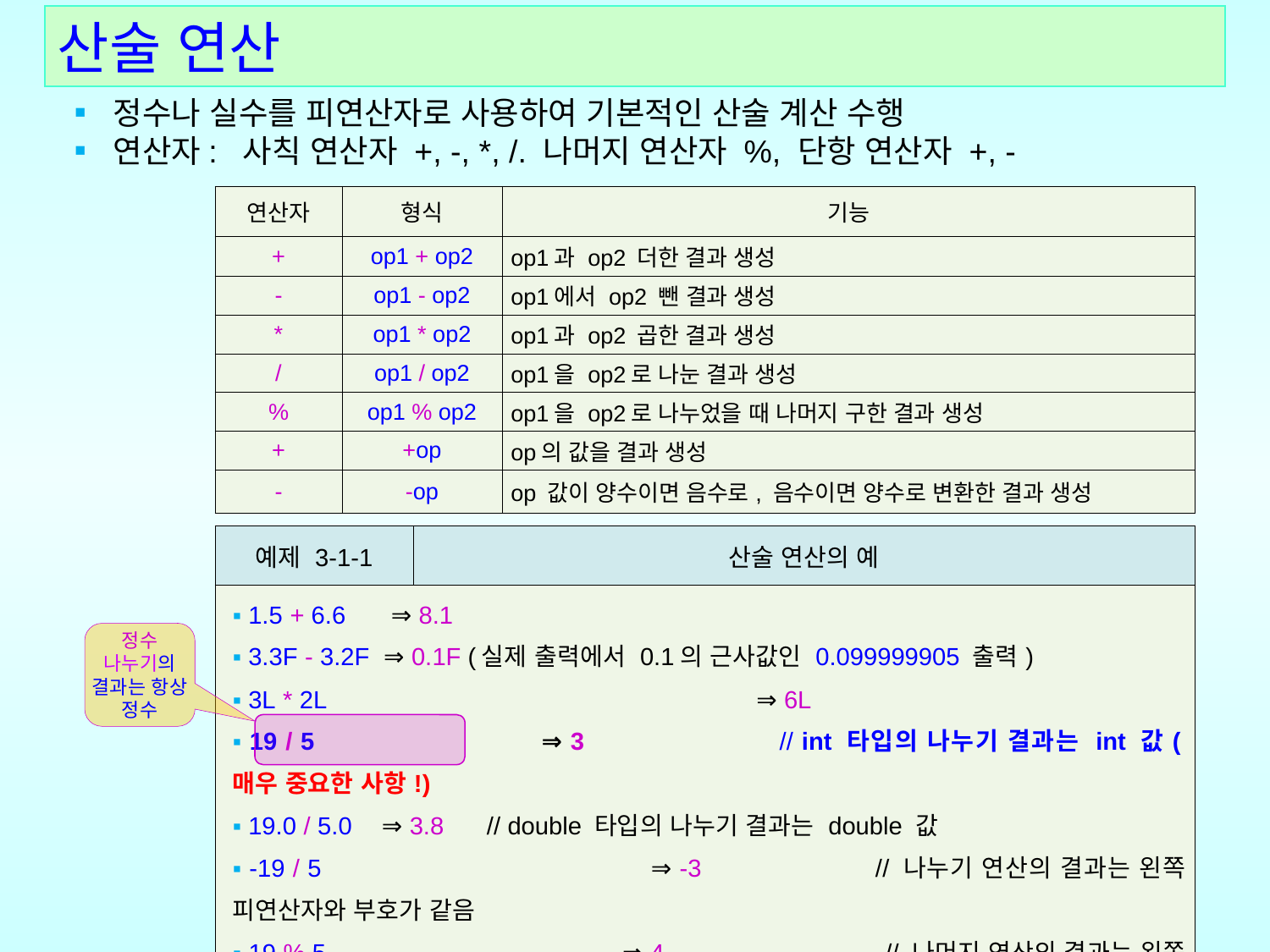

산술 연산
 ▪ 정수나 실수를 피연산자로 사용하여 기본적인 산술 계산 수행
 ▪ 연산자:  사칙 연산자 +, -, *, /. 나머지 연산자 %, 단항 연산자 +, -
| 연산자 | 형식 | 기능 |
| --- | --- | --- |
| + | op1 + op2 | op1과 op2 더한 결과 생성 |
| - | op1 - op2 | op1에서 op2 뺀 결과 생성 |
| \* | op1 \* op2 | op1과 op2 곱한 결과 생성 |
| / | op1 / op2 | op1을 op2로 나눈 결과 생성 |
| % | op1 % op2 | op1을 op2로 나누었을 때 나머지 구한 결과 생성 |
| + | +op | op의 값을 결과 생성 |
| - | -op | op 값이 양수이면 음수로, 음수이면 양수로 변환한 결과 생성 |
| 예제 3-1-1 | 산술 연산의 예 |
| --- | --- |
| ▪ 1.5 + 6.6 ⇒ 8.1 ▪ 3.3F - 3.2F ⇒ 0.1F (실제 출력에서 0.1의 근사값인 0.099999905 출력) ▪ 3L \* 2L ⇒ 6L ▪ 19 / 5 ⇒ 3 // int 타입의 나누기 결과는 int 값(매우 중요한 사항!) ▪ 19.0 / 5.0 ⇒ 3.8 // double 타입의 나누기 결과는 double 값 ▪ -19 / 5 ⇒ -3 // 나누기 연산의 결과는 왼쪽 피연산자와 부호가 같음 ▪ 19 % 5 ⇒ 4 // 나머지 연산의 결과는 왼쪽 피연산자와 부호가 같음 ▪ -19 % 5 ⇒ -4 // 나머지 연산의 결과는 왼쪽 피연산자와 부호가 같음 |  |
정수 나누기의 결과는 항상 정수